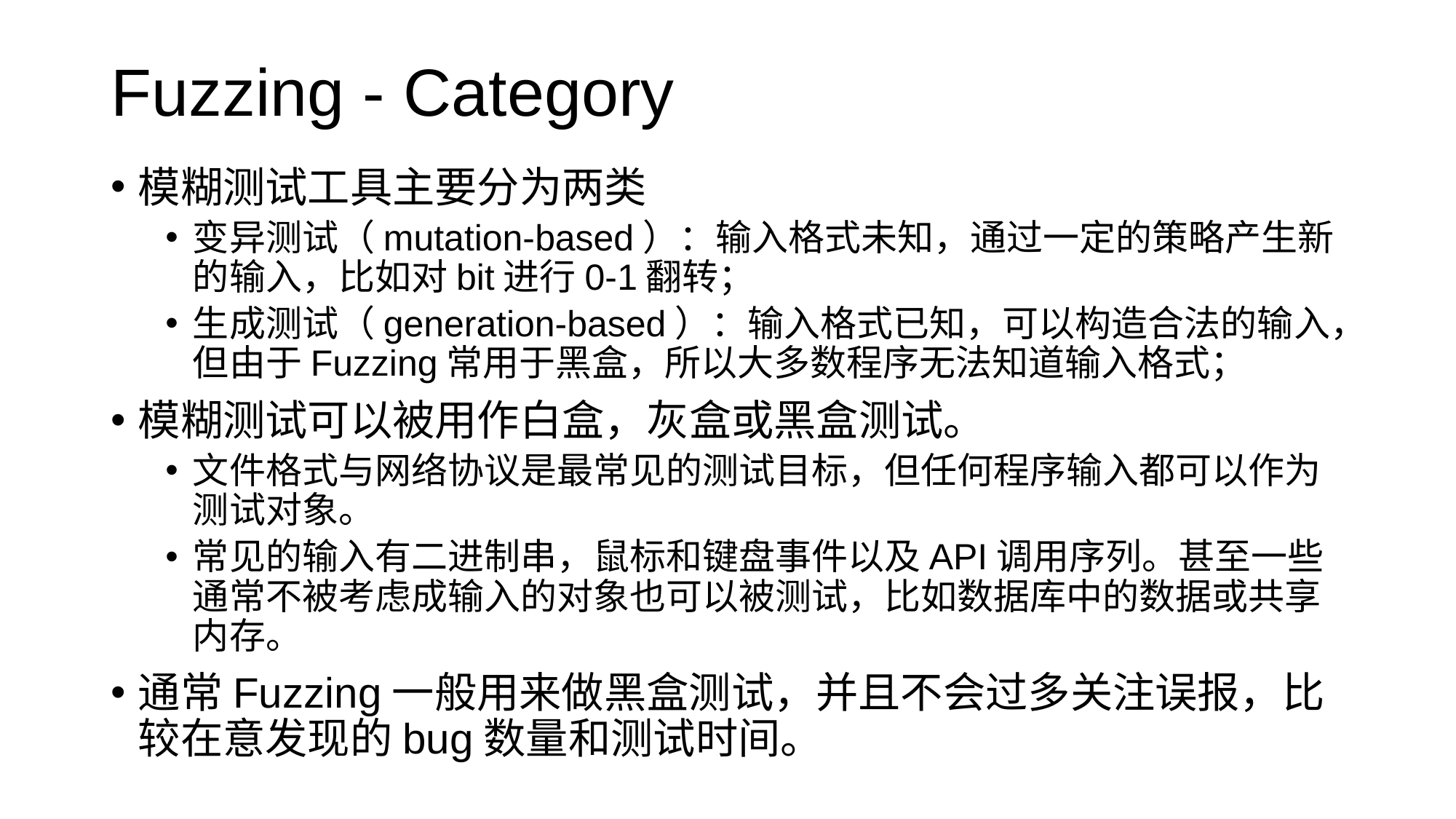

# Fuzzing - Category
模糊测试工具主要分为两类
变异测试（mutation-based）：输入格式未知，通过一定的策略产生新的输入，比如对bit进行0-1翻转；
生成测试（generation-based）：输入格式已知，可以构造合法的输入，但由于Fuzzing常用于黑盒，所以大多数程序无法知道输入格式；
模糊测试可以被用作白盒，灰盒或黑盒测试。
文件格式与网络协议是最常见的测试目标，但任何程序输入都可以作为测试对象。
常见的输入有二进制串，鼠标和键盘事件以及API调用序列。甚至一些通常不被考虑成输入的对象也可以被测试，比如数据库中的数据或共享内存。
通常Fuzzing一般用来做黑盒测试，并且不会过多关注误报，比较在意发现的bug数量和测试时间。